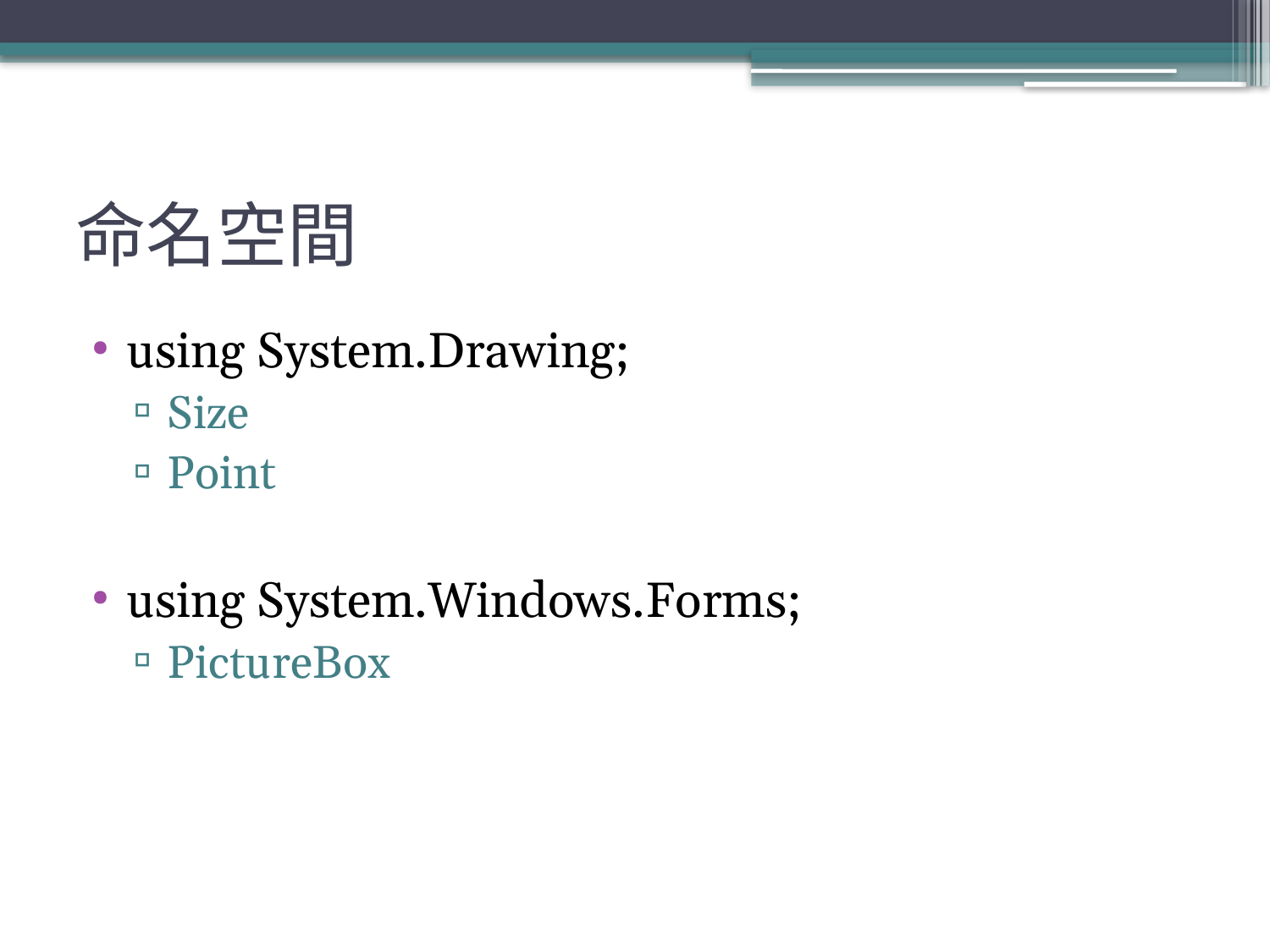

# 命名空間
using System.Drawing;
Size
Point

using System.Windows.Forms;
PictureBox